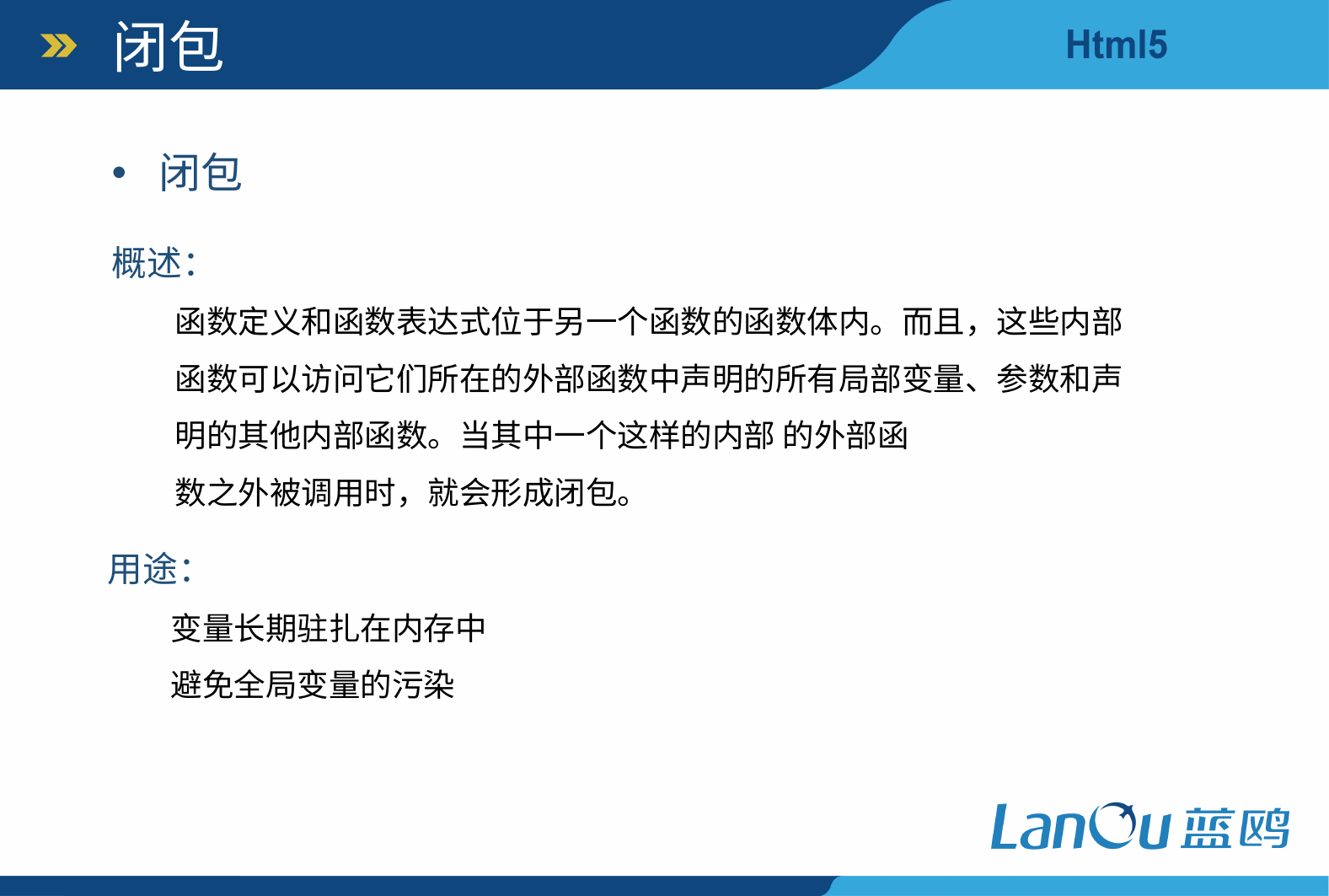

闭包
闭包

概述：
函数定义和函数表达式位于另⼀个函数的函数体内。⽽且，这些内部
函数可以访问它们所在的外部函数中声明的所有局部变量、参数和声
明的其他内部函数。当其中⼀个这样的内部 的外部函
数之外被调⽤时，就会形成闭包。
用途：
变量长期驻扎在内存中
避免全局变量的污染